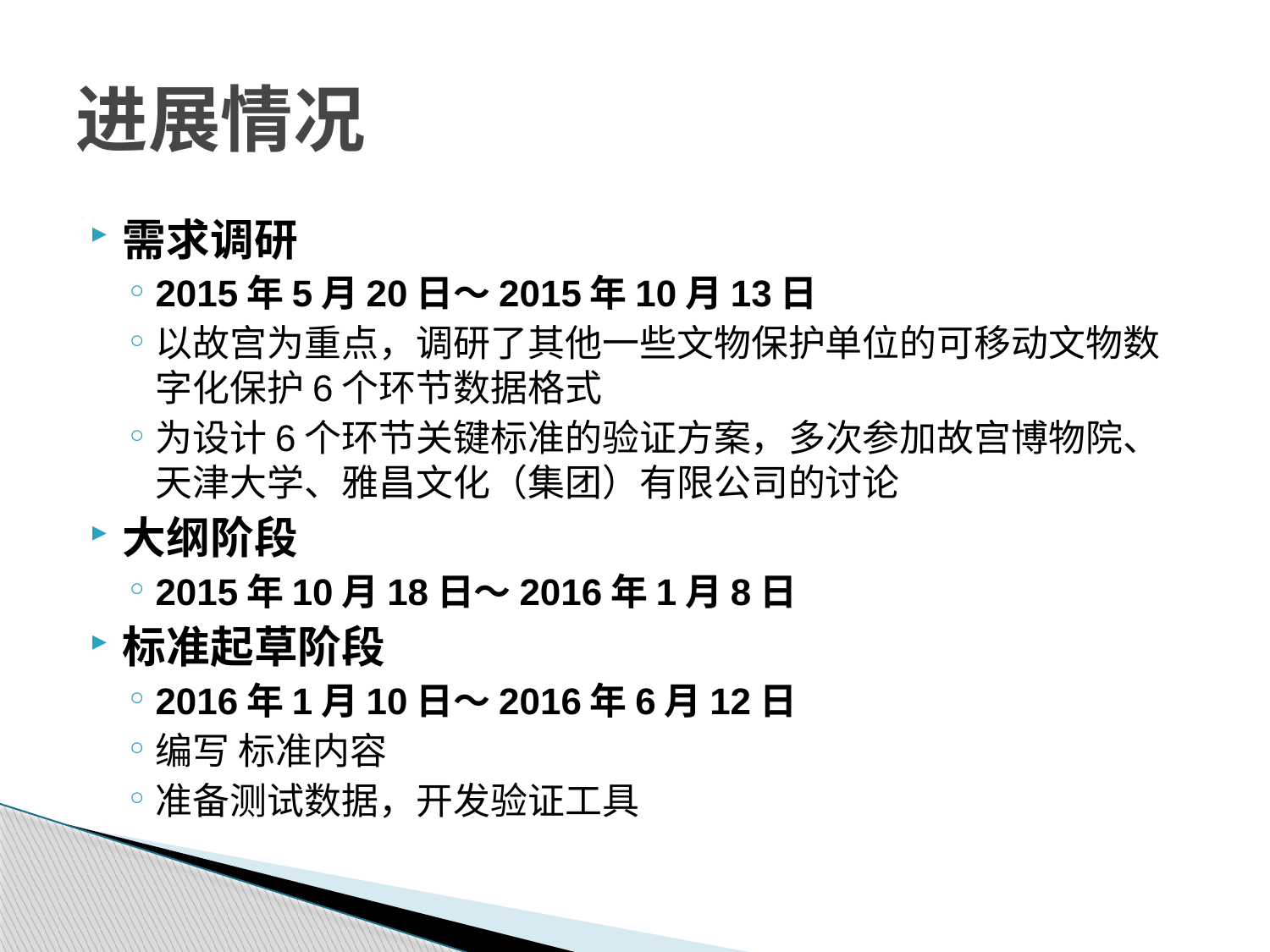

# 进展情况
需求调研
2015年5月20日～2015年10月13日
以故宫为重点，调研了其他一些文物保护单位的可移动文物数字化保护6个环节数据格式
为设计6个环节关键标准的验证方案，多次参加故宫博物院、天津大学、雅昌文化（集团）有限公司的讨论
大纲阶段
2015年10月18日～2016年1月8日
标准起草阶段
2016年1月10日～2016年6月12日
编写 标准内容
准备测试数据，开发验证工具